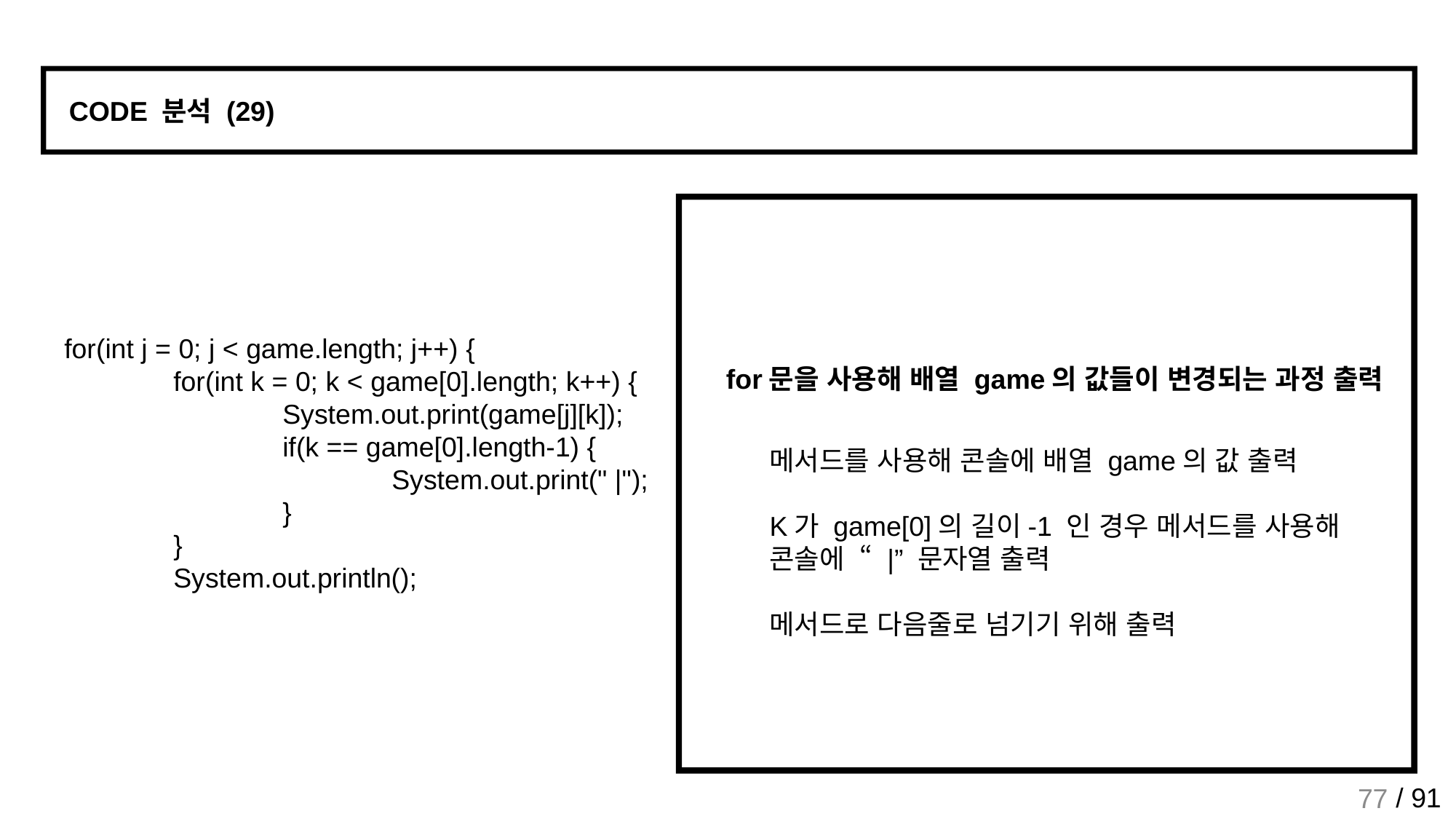

CODE 분석 (29)

		for(int j = 0; j < game.length; j++) {
			for(int k = 0; k < game[0].length; k++) {
				System.out.print(game[j][k]);
				if(k == game[0].length-1) {
					System.out.print(" |");
				}
			}
			System.out.println();
for문을 사용해 배열 game의 값들이 변경되는 과정 출력
메서드를 사용해 콘솔에 배열 game의 값 출력

K가 game[0]의 길이-1 인 경우 메서드를 사용해
콘솔에  “ |” 문자열 출력

메서드로 다음줄로 넘기기 위해 출력
77